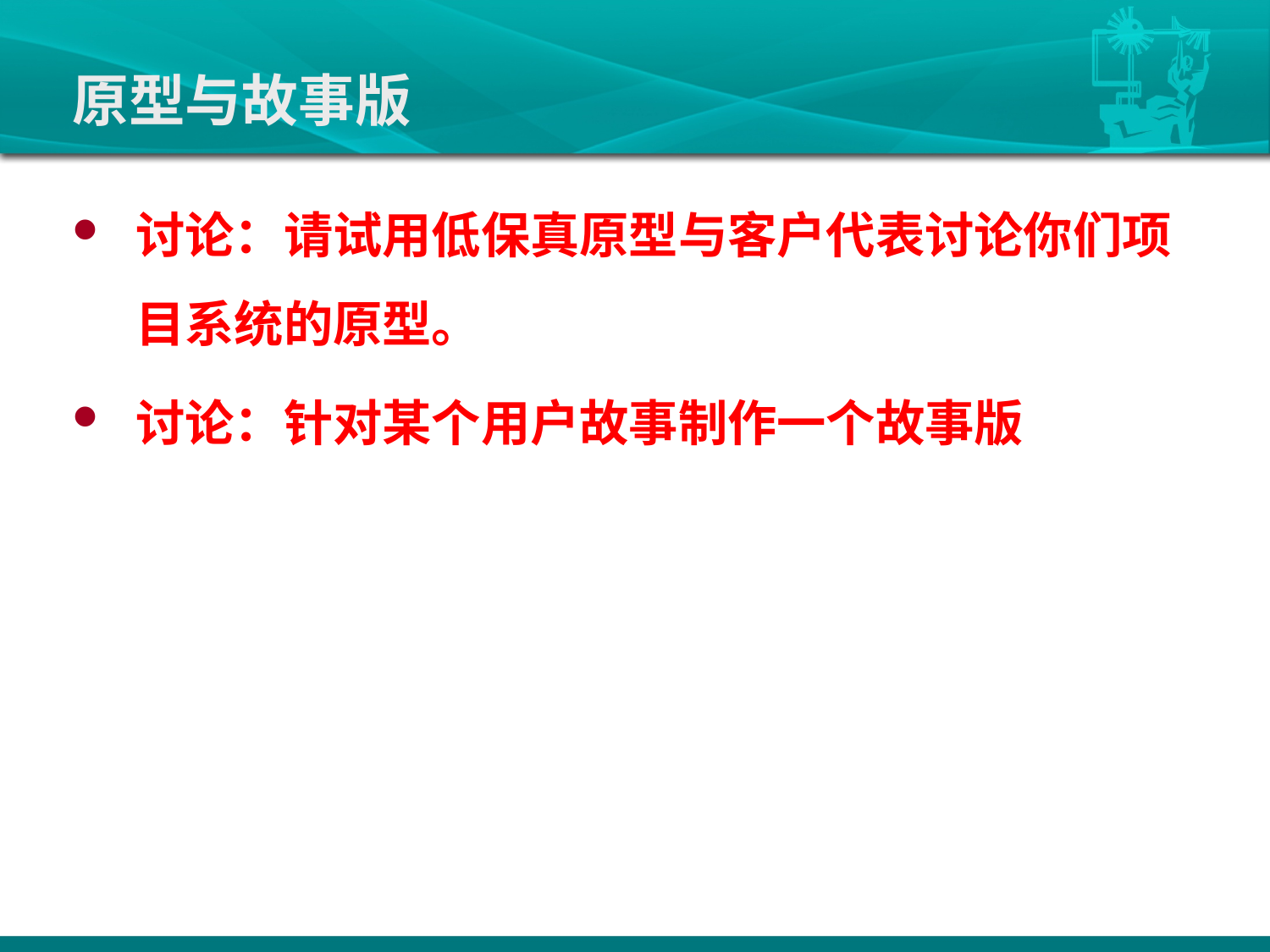

# 原型与故事版
讨论：请试用低保真原型与客户代表讨论你们项目系统的原型。
讨论：针对某个用户故事制作一个故事版